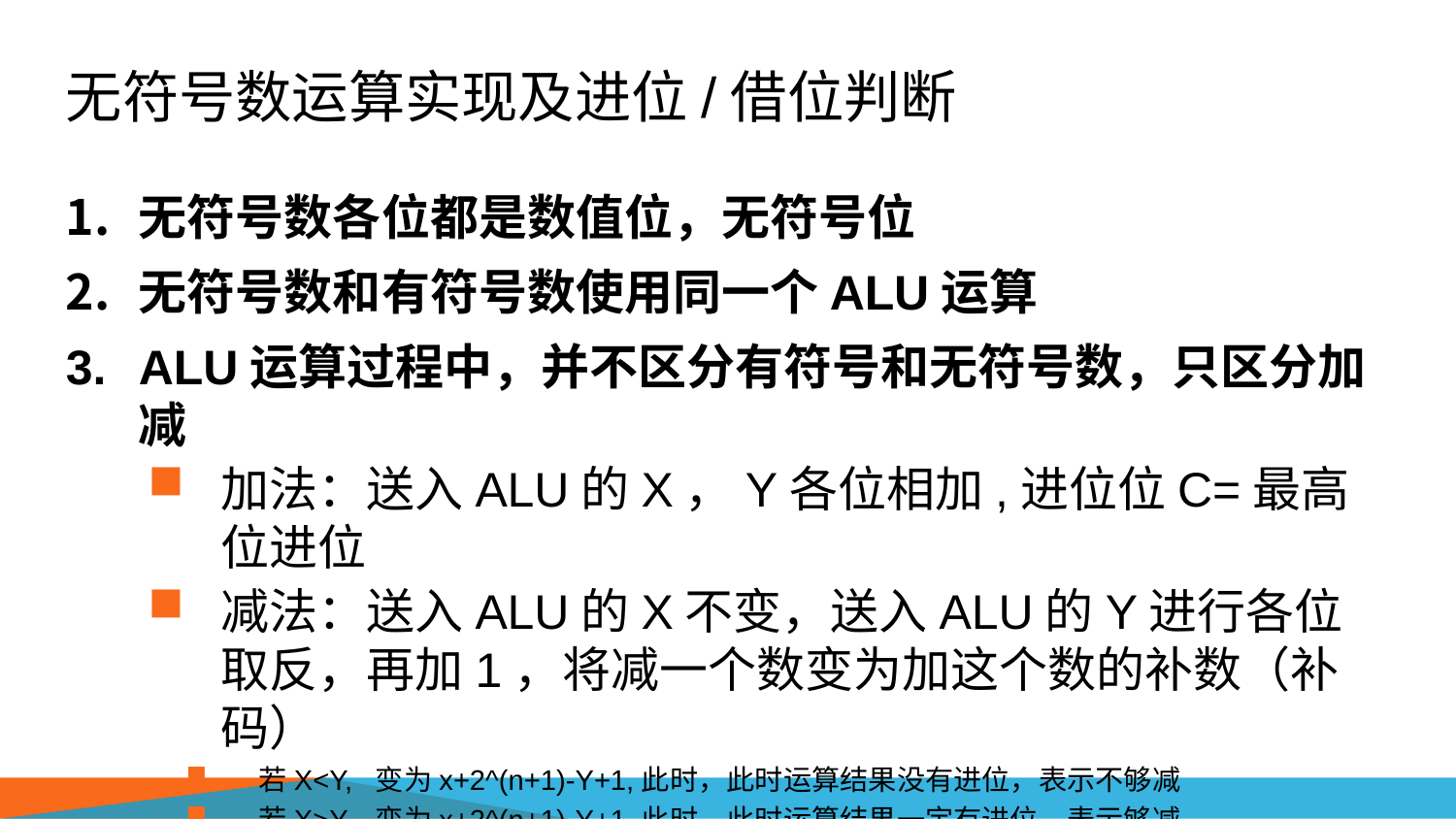

# 无符号数运算实现及进位/借位判断
无符号数各位都是数值位，无符号位
无符号数和有符号数使用同一个ALU运算
ALU运算过程中，并不区分有符号和无符号数，只区分加减
加法：送入ALU的X，Y各位相加,进位位C=最高位进位
减法：送入ALU的X不变，送入ALU的Y进行各位取反，再加1，将减一个数变为加这个数的补数（补码）
若X<Y,  变为x+2^(n+1)-Y+1,此时，此时运算结果没有进位，表示不够减
若X>Y,  变为x+2^(n+1)-Y+1,此时，此时运算结果一定有进位，表示够减
因此无符号数减法的借位位B=最高位进位取反